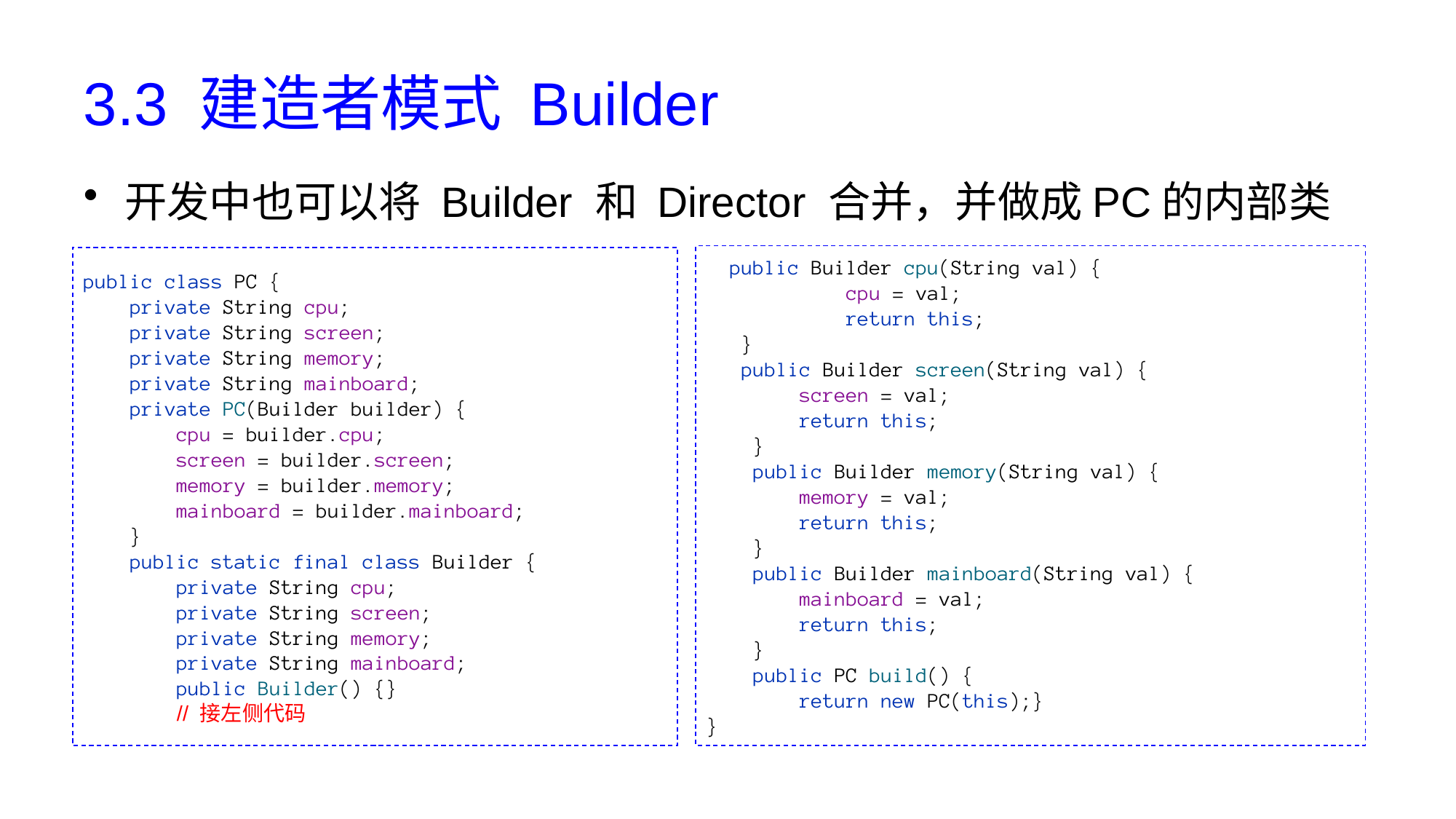

# 3.3 建造者模式 Builder
开发中也可以将 Builder 和 Director 合并，并做成PC的内部类
  public Builder cpu(String val) {
            cpu = val;
            return this;
   }
   public Builder screen(String val) {
        screen = val;
        return this;
    }
    public Builder memory(String val) {
        memory = val;
        return this;
    }
    public Builder mainboard(String val) {
        mainboard = val;
        return this;
    }
    public PC build() {
        return new PC(this);}
}
public class PC {
    private String cpu;
    private String screen;
    private String memory;
    private String mainboard;
    private PC(Builder builder) {
        cpu = builder.cpu;
        screen = builder.screen;
        memory = builder.memory;
        mainboard = builder.mainboard;
    }
    public static final class Builder {
        private String cpu;
        private String screen;
        private String memory;
        private String mainboard;
        public Builder() {}
        // 接左侧代码
35